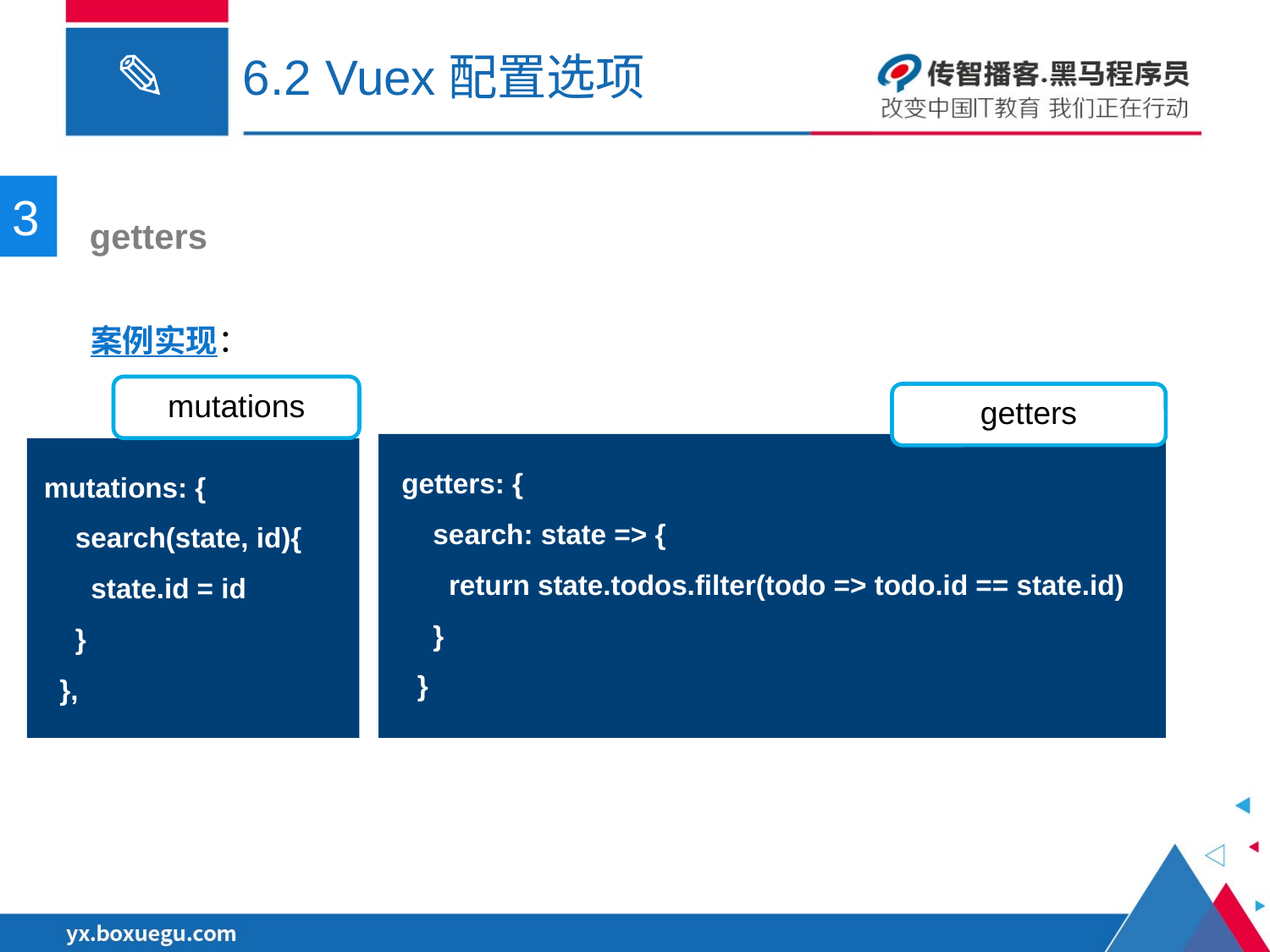

# 6.2 Vuex配置选项

3
  getters
案例实现：
mutations
getters

getters: {
    search: state => {
      return state.todos.filter(todo => todo.id == state.id)
    }
  }

mutations: {
    search(state, id){
      state.id = id
    }
  },